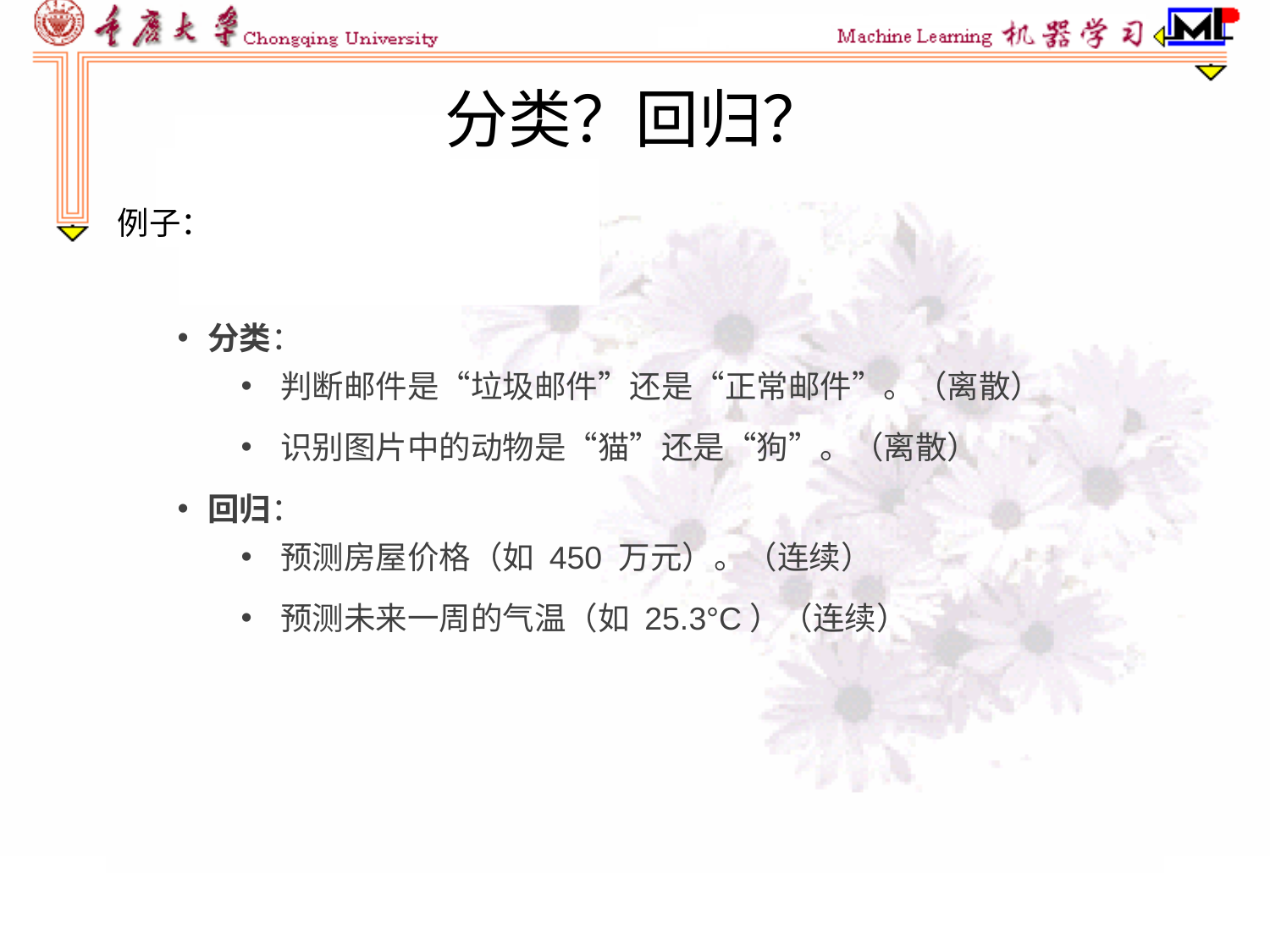

# 分类？回归？
例子：
分类：
判断邮件是“垃圾邮件”还是“正常邮件”。（离散）
识别图片中的动物是“猫”还是“狗”。（离散）
回归：
预测房屋价格（如 450 万元）。（连续）
预测未来一周的气温（如 25.3°C）（连续）